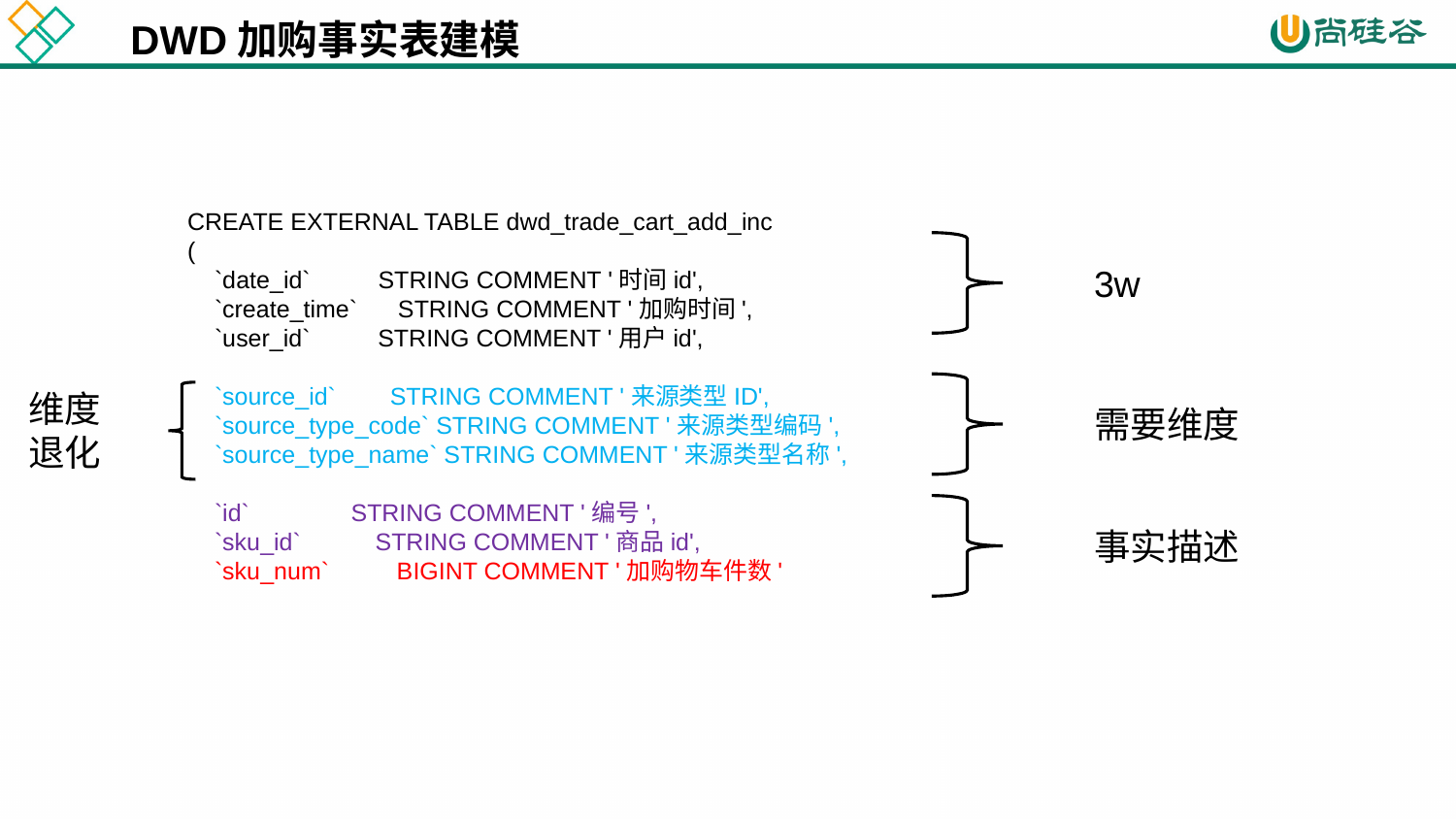

DWD加购事实表建模
CREATE EXTERNAL TABLE dwd_trade_cart_add_inc
(
    `date_id`          STRING COMMENT '时间id',
    `create_time`      STRING COMMENT '加购时间',
    `user_id`          STRING COMMENT '用户id',

    `source_id`        STRING COMMENT '来源类型ID',
    `source_type_code` STRING COMMENT '来源类型编码',
    `source_type_name` STRING COMMENT '来源类型名称',

    `id`               STRING COMMENT '编号',
    `sku_id`           STRING COMMENT '商品id',
    `sku_num`          BIGINT COMMENT '加购物车件数'

3w

需要维度
维度
退化

事实描述